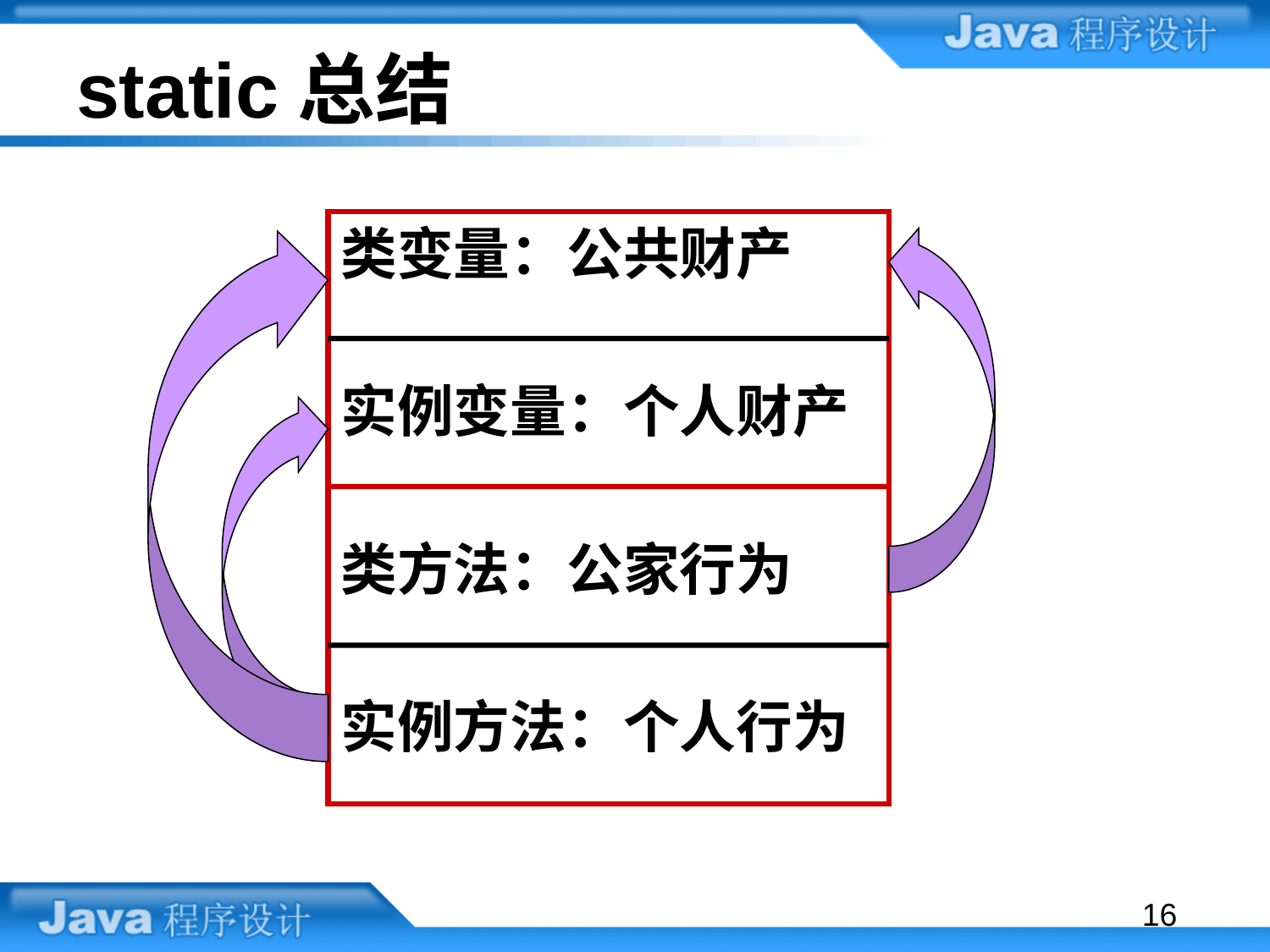

# static总结
类变量：公共财产

实例变量：个人财产

类方法：公家行为

实例方法：个人行为